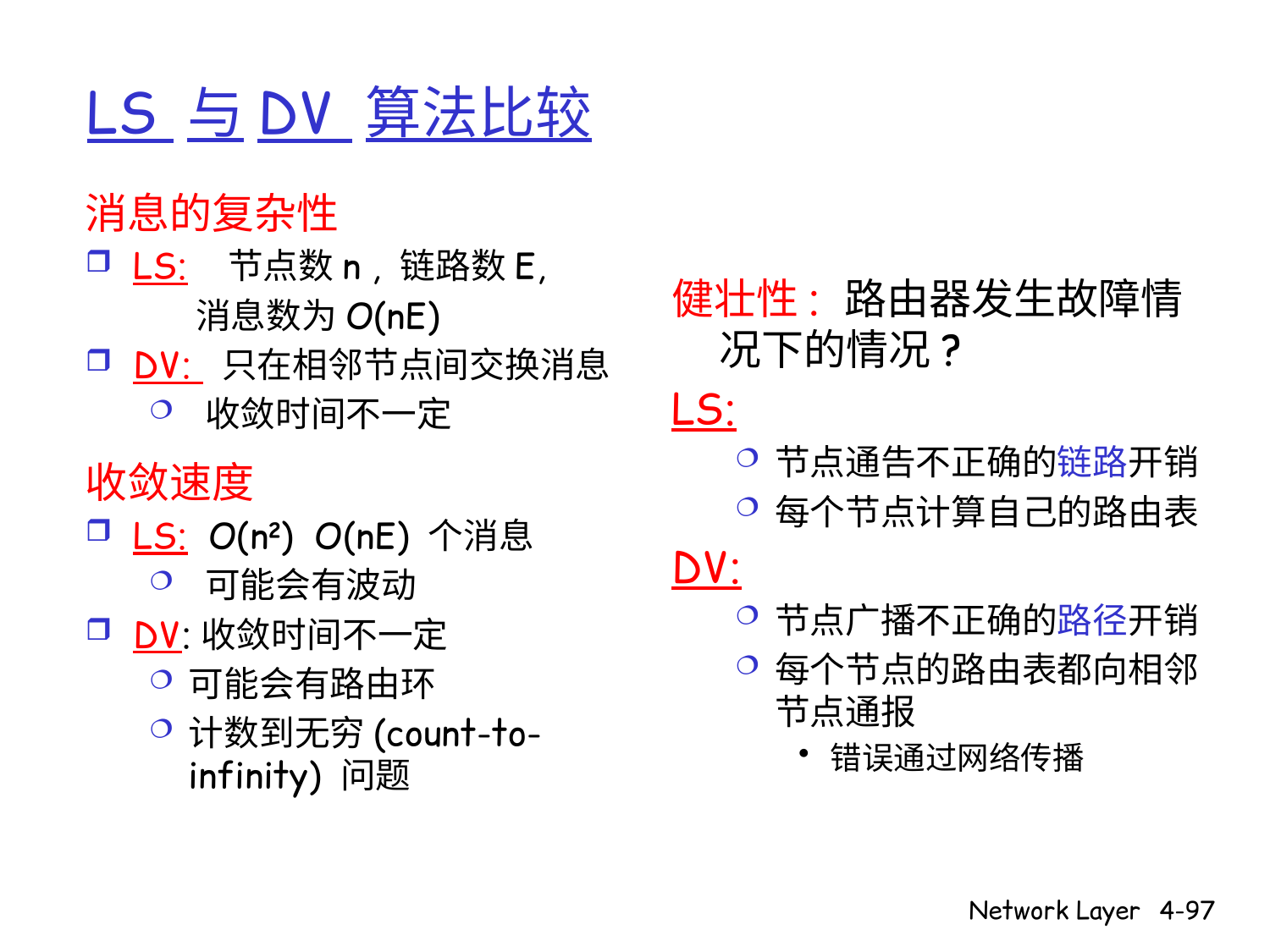

# LS 与DV 算法比较
消息的复杂性
LS:   节点数n , 链路数E,
             消息数为O(nE)
DV:  只在相邻节点间交换消息
 收敛时间不一定
收敛速度
LS:  O(n2)  O(nE) 个消息
 可能会有波动
DV:收敛时间不一定
可能会有路由环
计数到无穷(count-to-infinity) 问题
健壮性: 路由器发生故障情况下的情况?
LS:
节点通告不正确的链路开销
每个节点计算自己的路由表
DV:
节点广播不正确的路径开销
每个节点的路由表都向相邻节点通报
错误通过网络传播

Network Layer
4-97